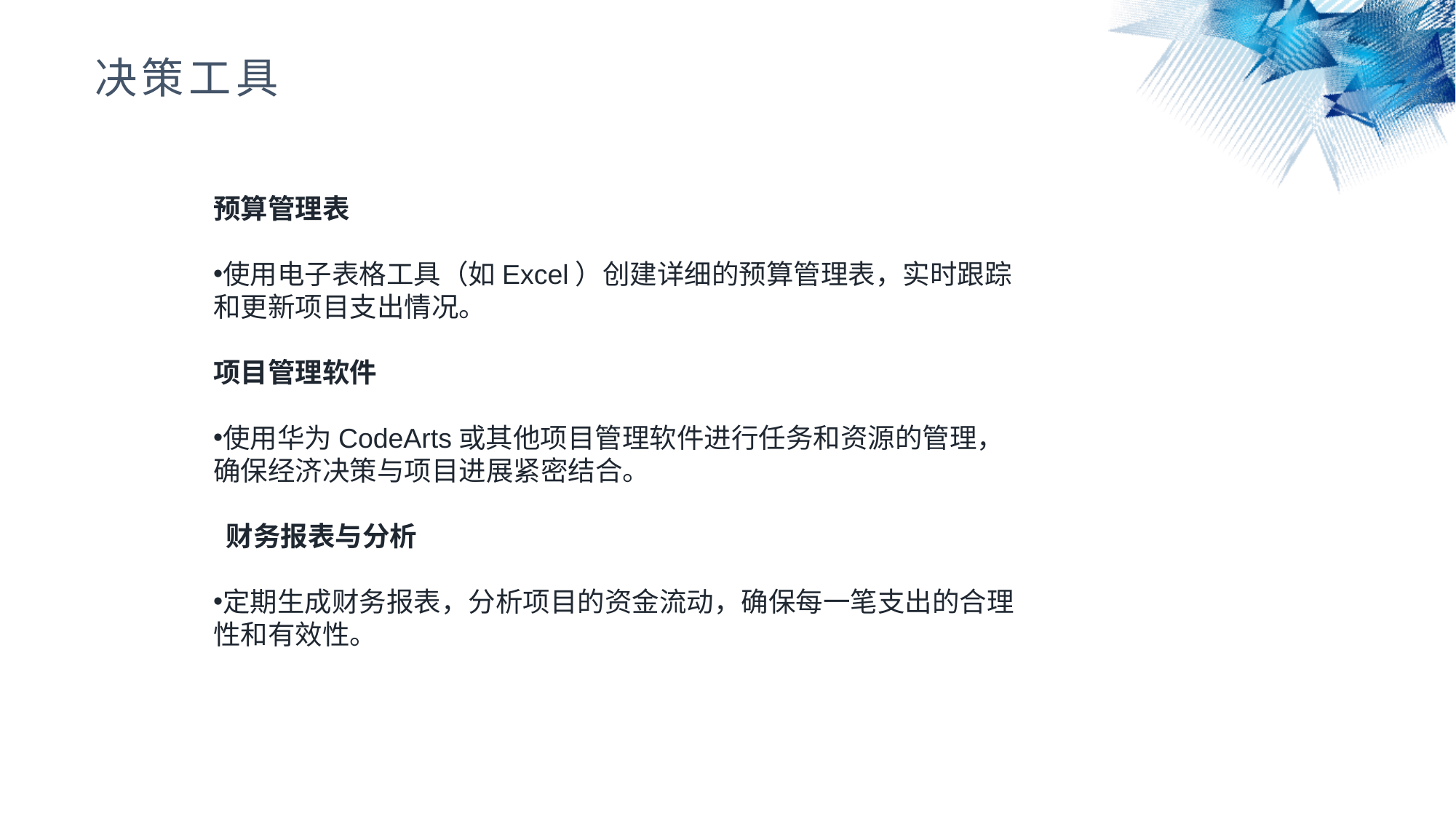

决策工具
预算管理表

使用电子表格工具（如Excel）创建详细的预算管理表，实时跟踪和更新项目支出情况。

项目管理软件

使用华为CodeArts或其他项目管理软件进行任务和资源的管理，确保经济决策与项目进展紧密结合。

 财务报表与分析

定期生成财务报表，分析项目的资金流动，确保每一笔支出的合理性和有效性。